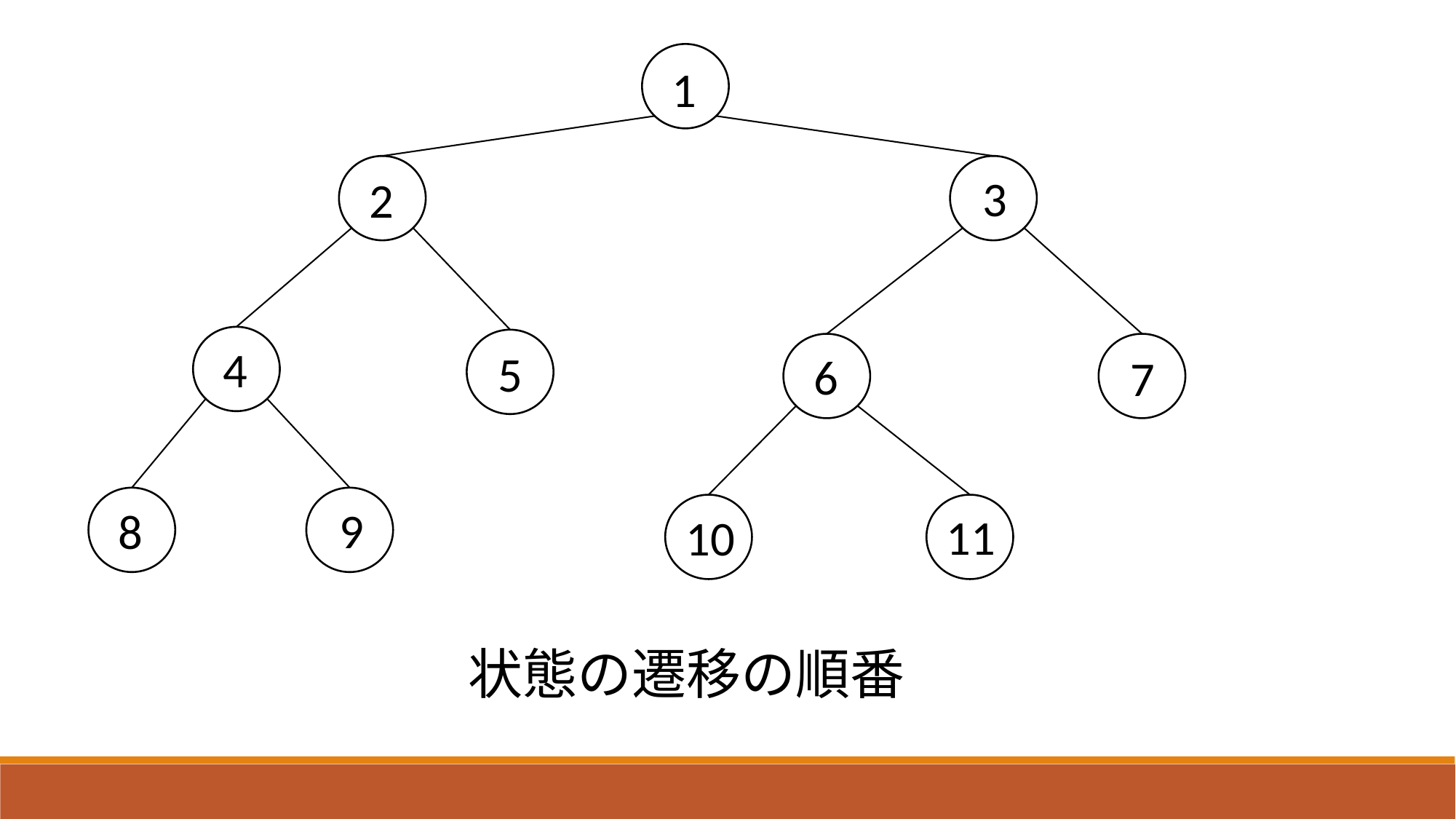

1

3
2

4

5
6
7

9

8
11
10
状態の遷移の順番